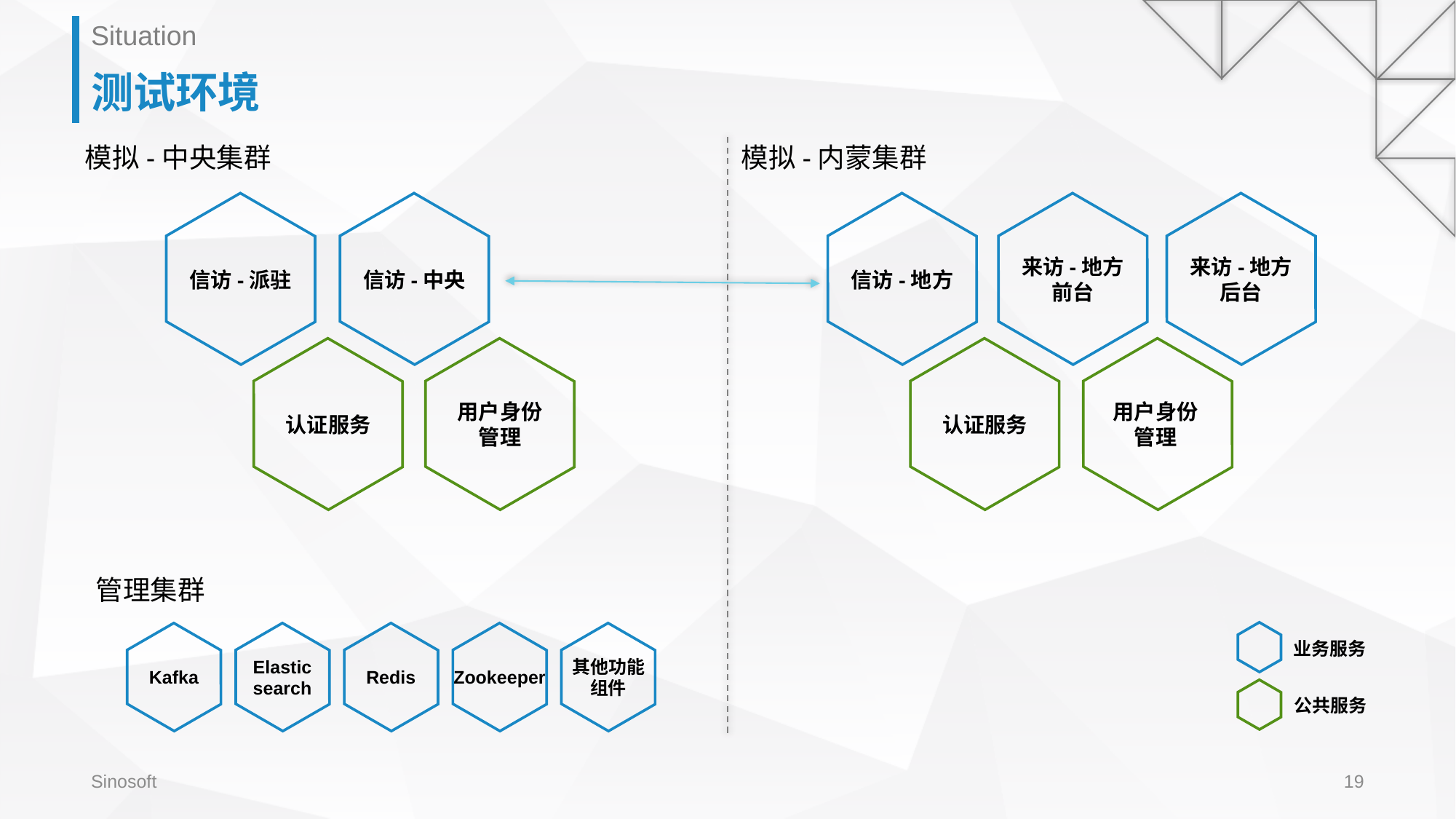

Situation
# 测试环境
模拟-中央集群
模拟-内蒙集群

信访-派驻

信访-中央

信访-地方

来访-地方
前台

来访-地方
后台

认证服务

用户身份
管理

认证服务

用户身份
管理
管理集群

Kafka

Elastic
search

Redis

Zookeeper

其他功能
组件
业务服务

公共服务
Sinosoft
19